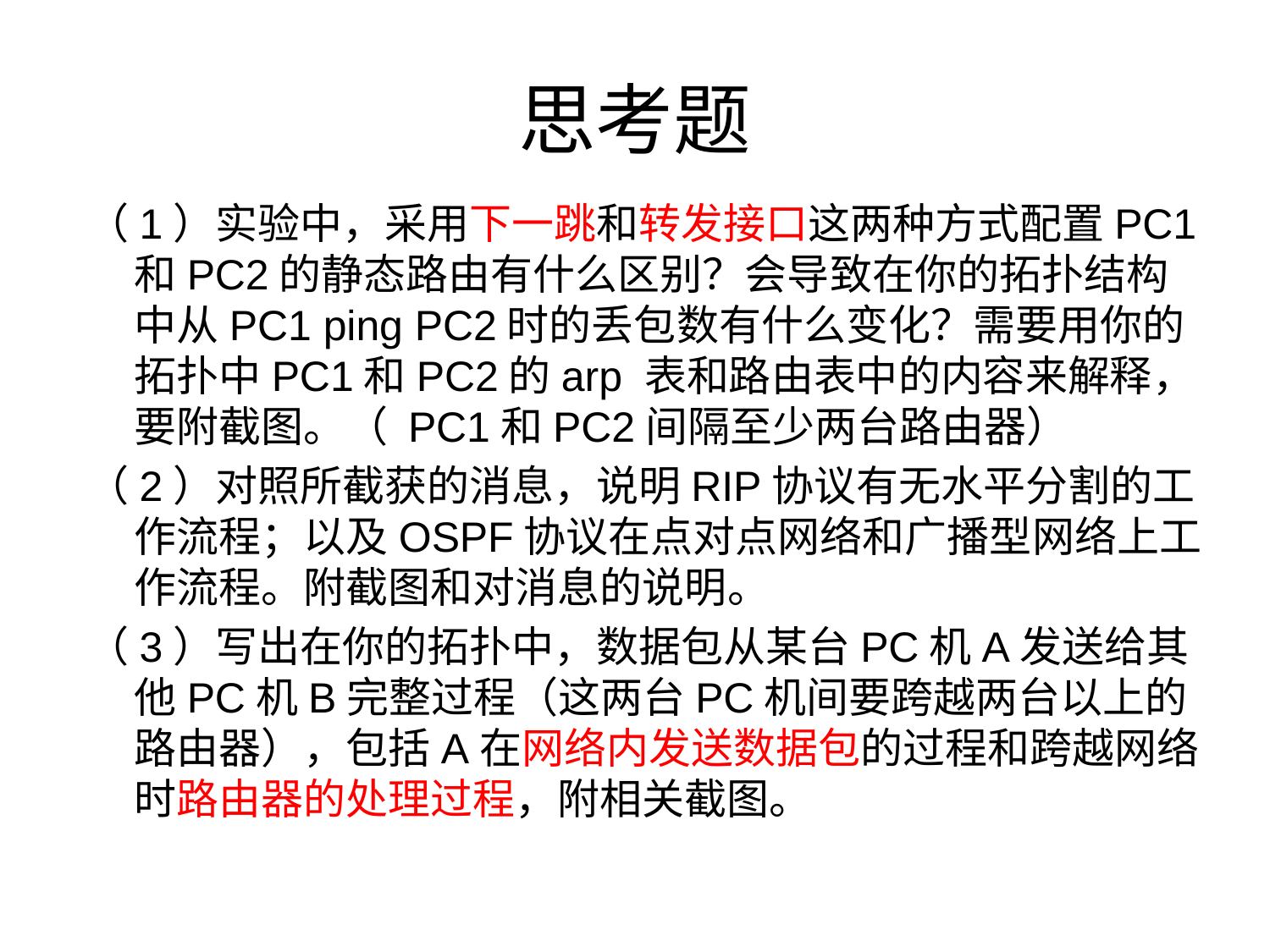

# 思考题
（1）实验中，采用下一跳和转发接口这两种方式配置PC1和PC2的静态路由有什么区别？会导致在你的拓扑结构中从PC1 ping PC2时的丢包数有什么变化？需要用你的拓扑中PC1和PC2的arp 表和路由表中的内容来解释，要附截图。（ PC1和PC2间隔至少两台路由器）
（2）对照所截获的消息，说明RIP协议有无水平分割的工作流程；以及OSPF协议在点对点网络和广播型网络上工作流程。附截图和对消息的说明。
（3）写出在你的拓扑中，数据包从某台PC机A发送给其他PC机B完整过程（这两台PC机间要跨越两台以上的路由器），包括A在网络内发送数据包的过程和跨越网络时路由器的处理过程，附相关截图。